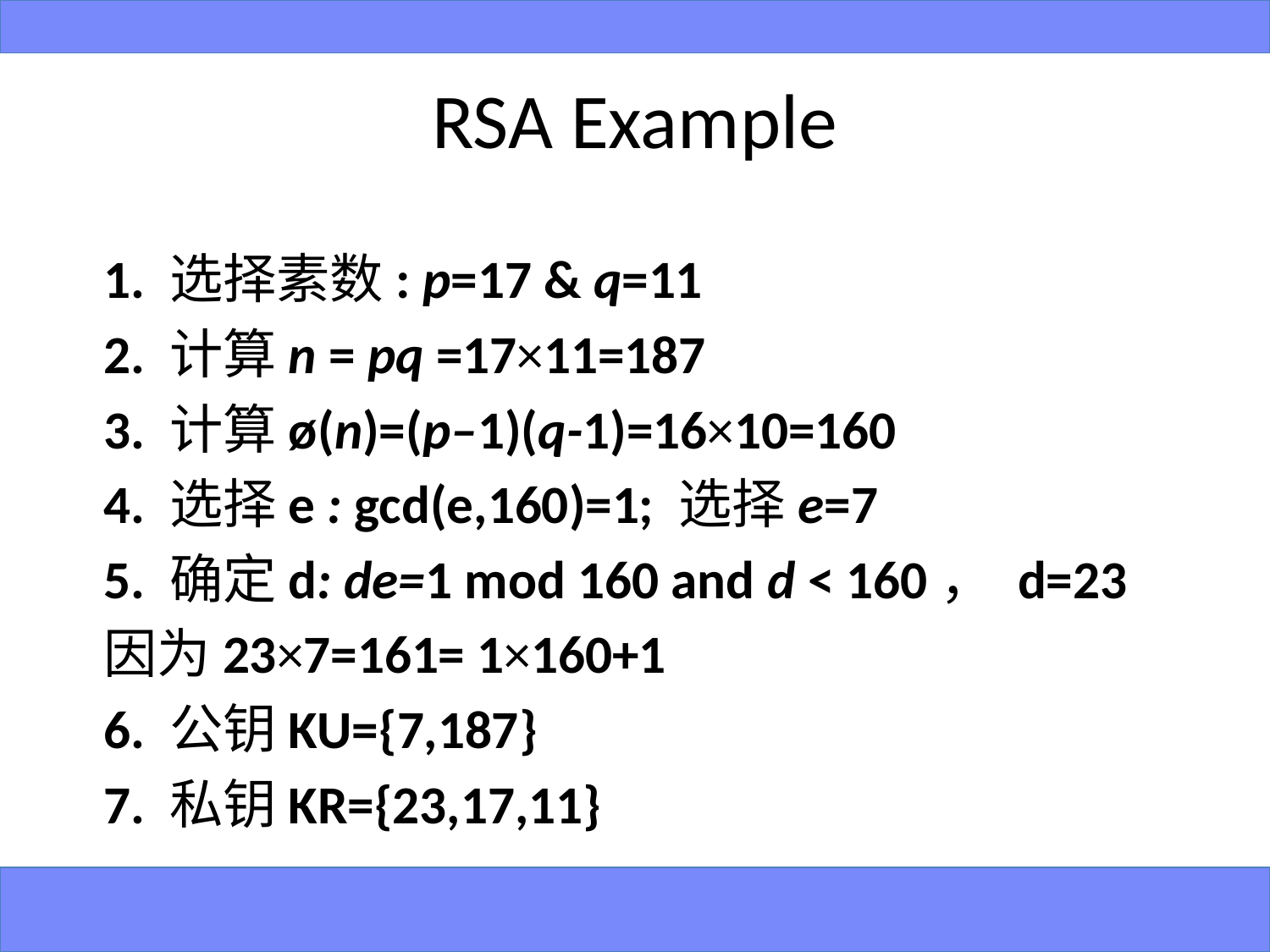

# RSA Example
1. 选择素数: p=17 & q=11
2. 计算n = pq =17×11=187
3. 计算ø(n)=(p–1)(q-1)=16×10=160
4. 选择e : gcd(e,160)=1; 选择e=7
5. 确定d: de=1 mod 160 and d < 160， d=23
因为23×7=161= 1×160+1
6. 公钥KU={7,187}
7. 私钥KR={23,17,11}

30
公钥密码和密码管理